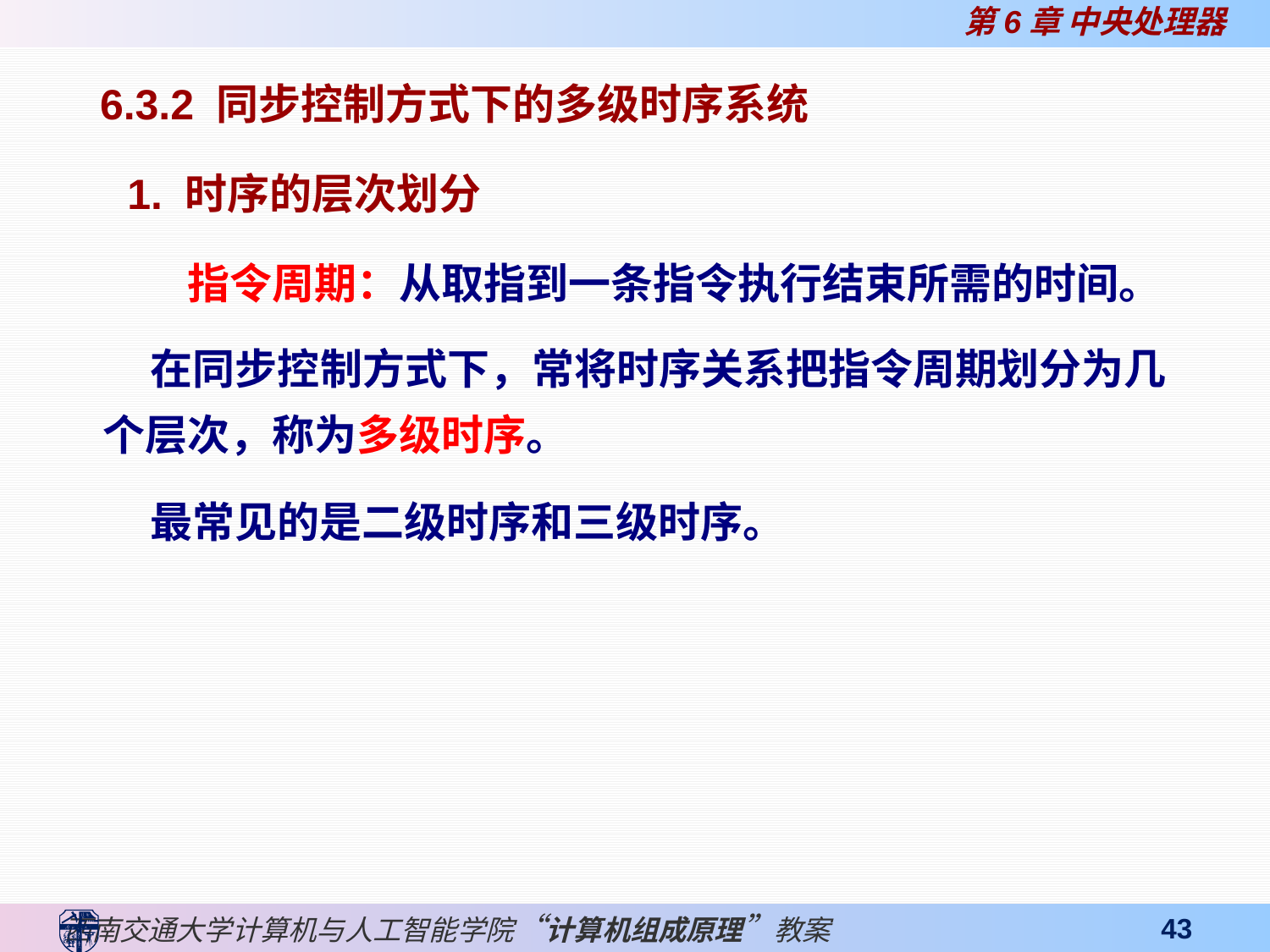

6.3.2 同步控制方式下的多级时序系统
1. 时序的层次划分
指令周期：从取指到一条指令执行结束所需的时间。
    在同步控制方式下，常将时序关系把指令周期划分为几个层次，称为多级时序。
    最常见的是二级时序和三级时序。